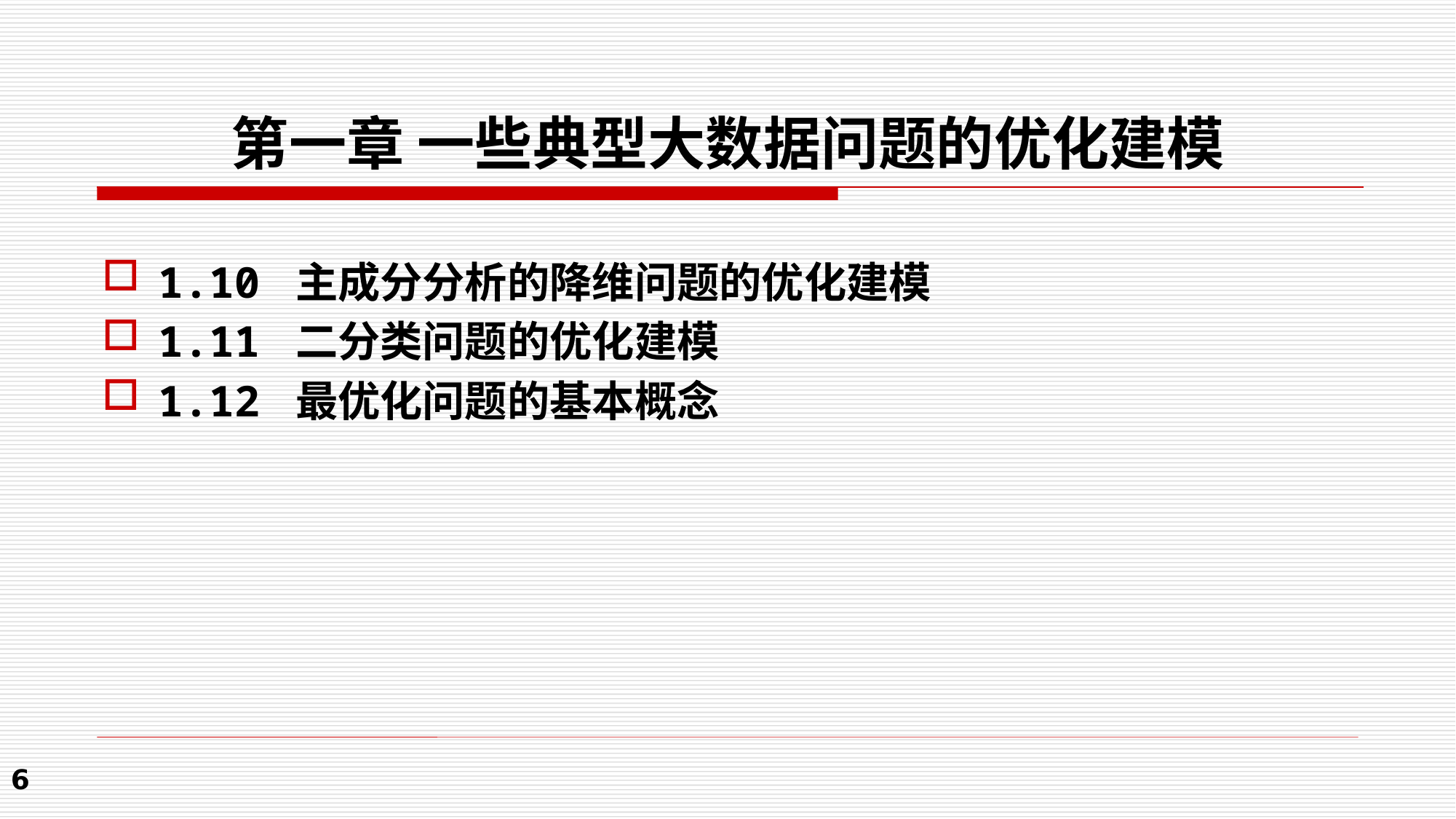

# 第一章 一些典型大数据问题的优化建模

1.10 主成分分析的降维问题的优化建模
1.11 二分类问题的优化建模
1.12 最优化问题的基本概念